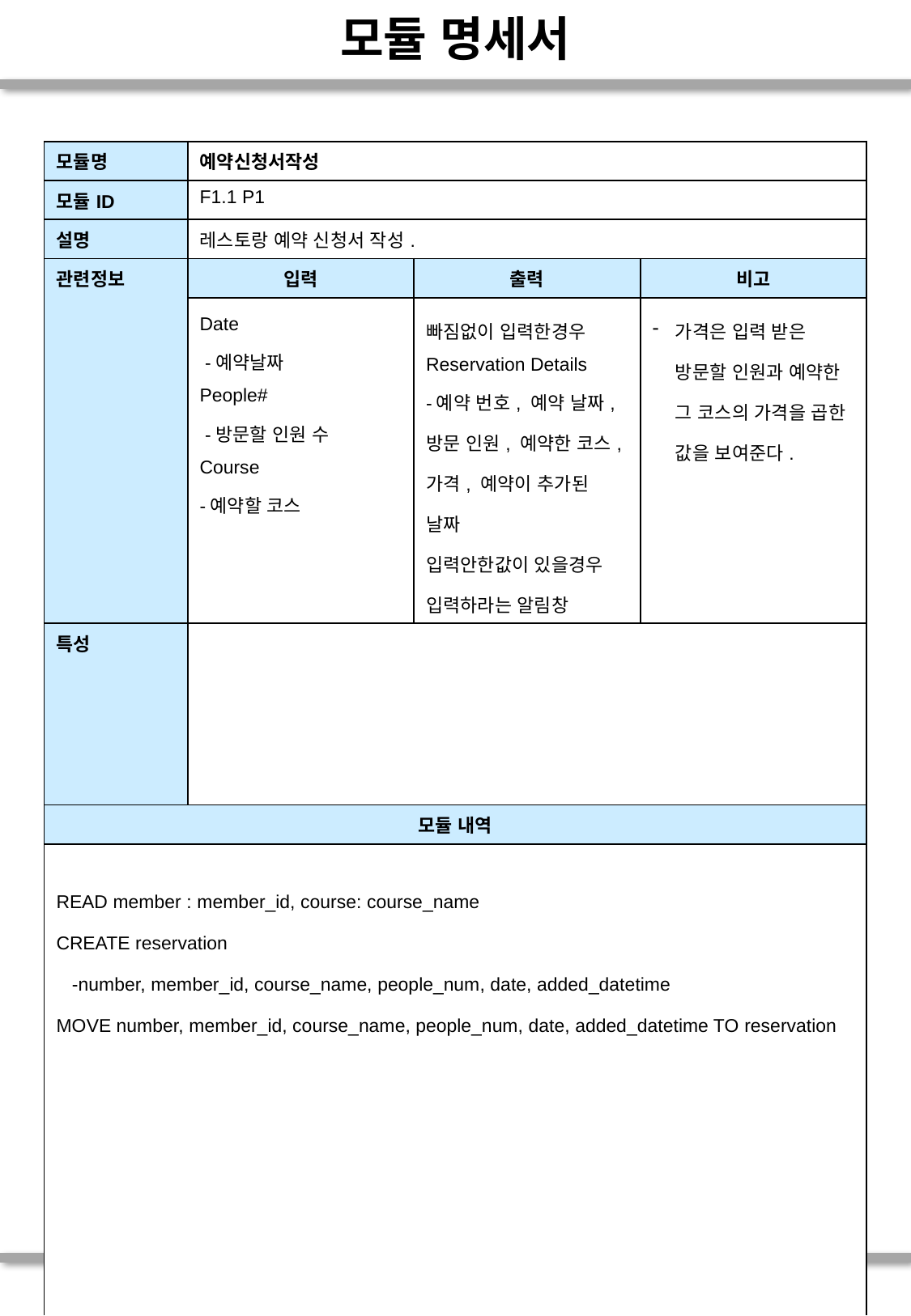

# 모듈 명세서
| 모듈명 | 예약신청서작성 |  |  |
| --- | --- | --- | --- |
| 모듈ID | F1.1 P1 |  |  |
| 설명 | 레스토랑 예약 신청서 작성. |  |  |
| 관련정보 | 입력 | 출력 | 비고 |
|  | Date -예약날짜 People# -방문할 인원 수 Course -예약할 코스 | 빠짐없이 입력한경우 Reservation Details -예약 번호, 예약 날짜, 방문 인원, 예약한 코스, 가격, 예약이 추가된 날짜 입력안한값이 있을경우 입력하라는 알림창 | 가격은 입력 받은 방문할 인원과 예약한 그 코스의 가격을 곱한 값을 보여준다. |
| 특성 |  |  |  |
| 모듈 내역 |  |  |  |
| READ member : member\_id, course: course\_name CREATE reservation -number, member\_id, course\_name, people\_num, date, added\_datetime MOVE number, member\_id, course\_name, people\_num, date, added\_datetime TO reservation |  |  |  |